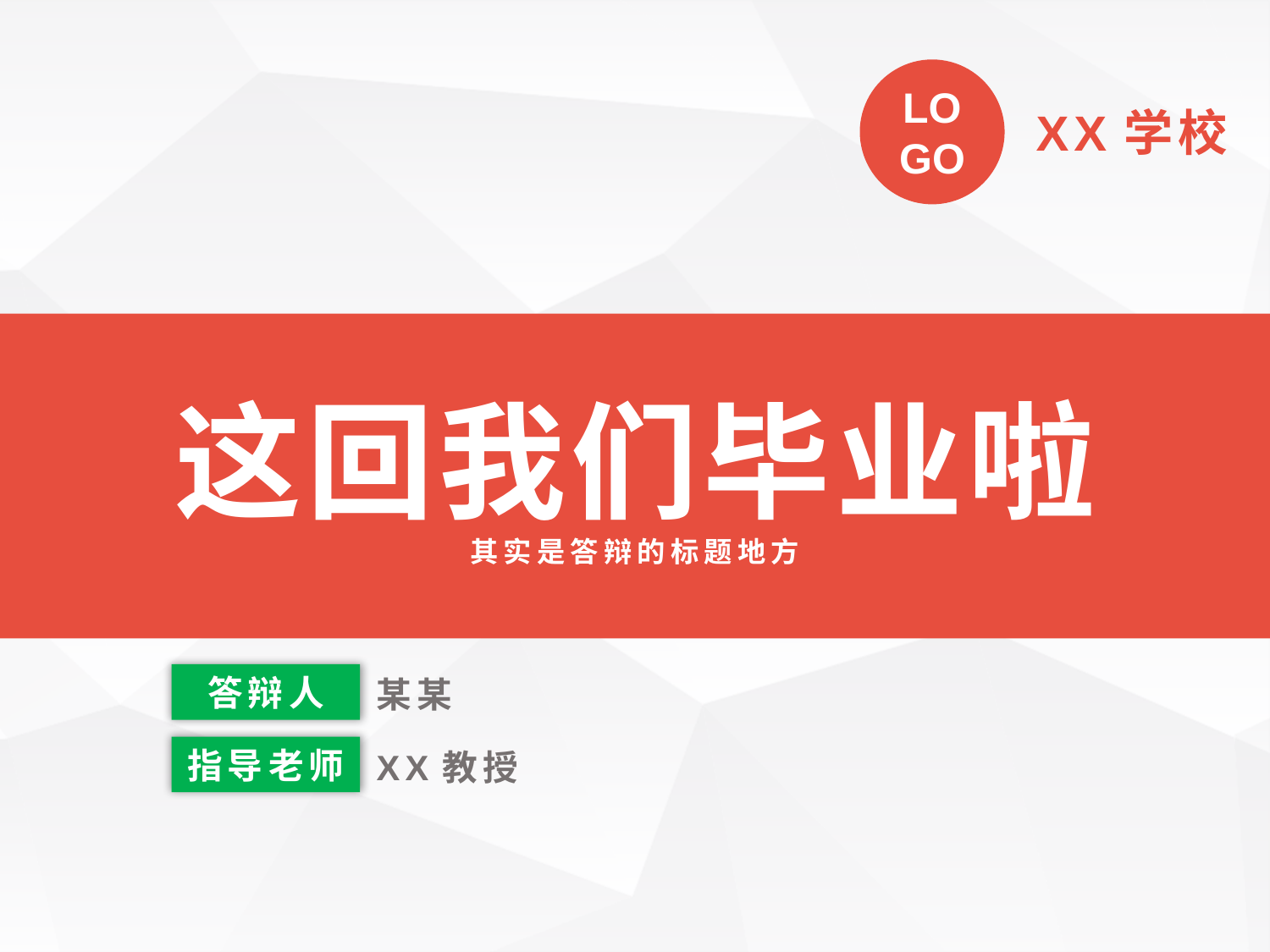

LOGO
XX学校

这回我们毕业啦
其实是答辩的标题地方
我们毕业啦
其实是答辩的标题地方
答辩人
某某
指导老师
XX教授